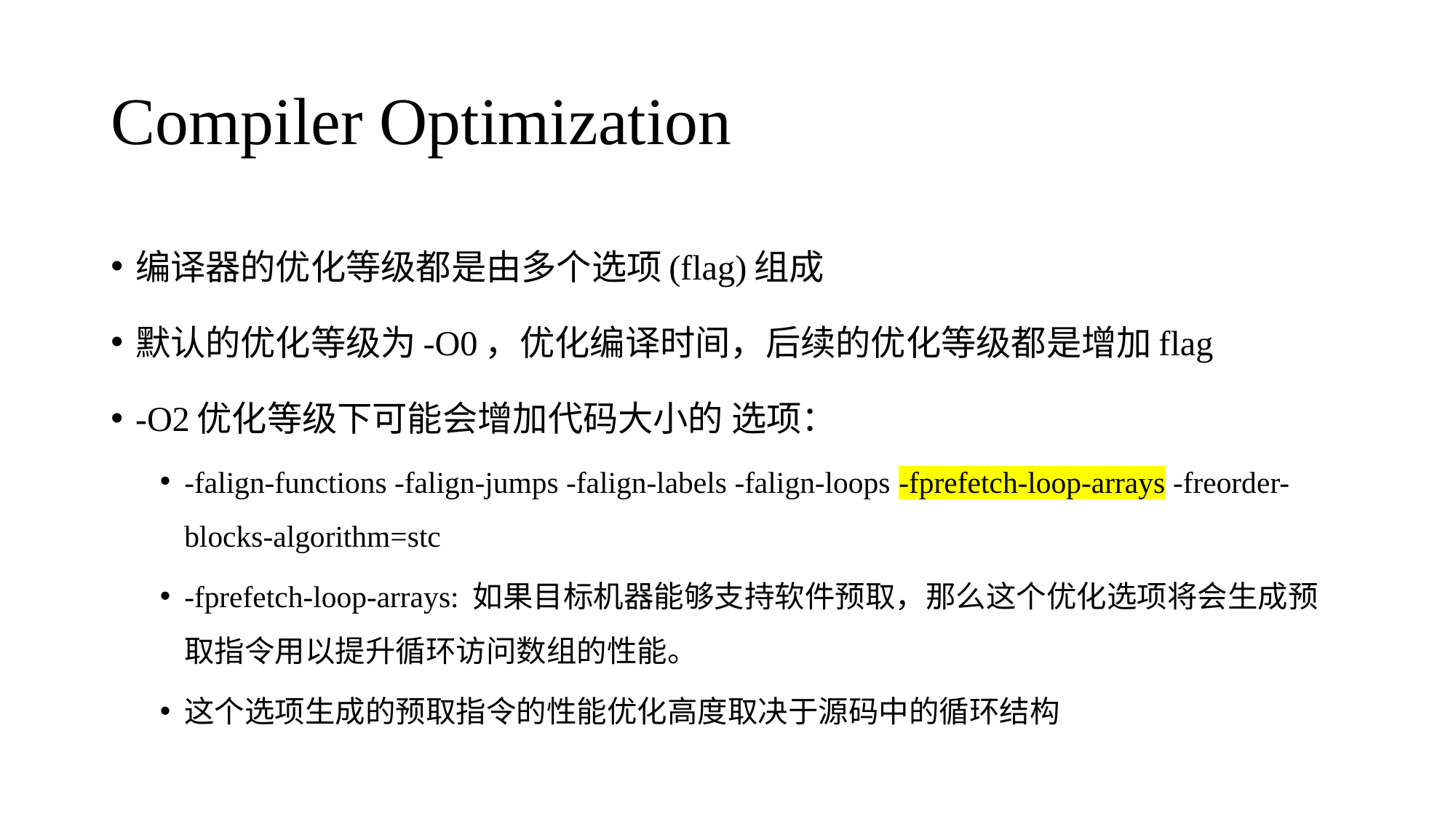

# Compiler Optimization
编译器的优化等级都是由多个选项(flag)组成
默认的优化等级为-O0，优化编译时间，后续的优化等级都是增加flag
-O2优化等级下可能会增加代码大小的 选项：
-falign-functions -falign-jumps -falign-labels -falign-loops -fprefetch-loop-arrays -freorder-blocks-algorithm=stc
-fprefetch-loop-arrays: 如果目标机器能够支持软件预取，那么这个优化选项将会生成预取指令用以提升循环访问数组的性能。
这个选项生成的预取指令的性能优化高度取决于源码中的循环结构